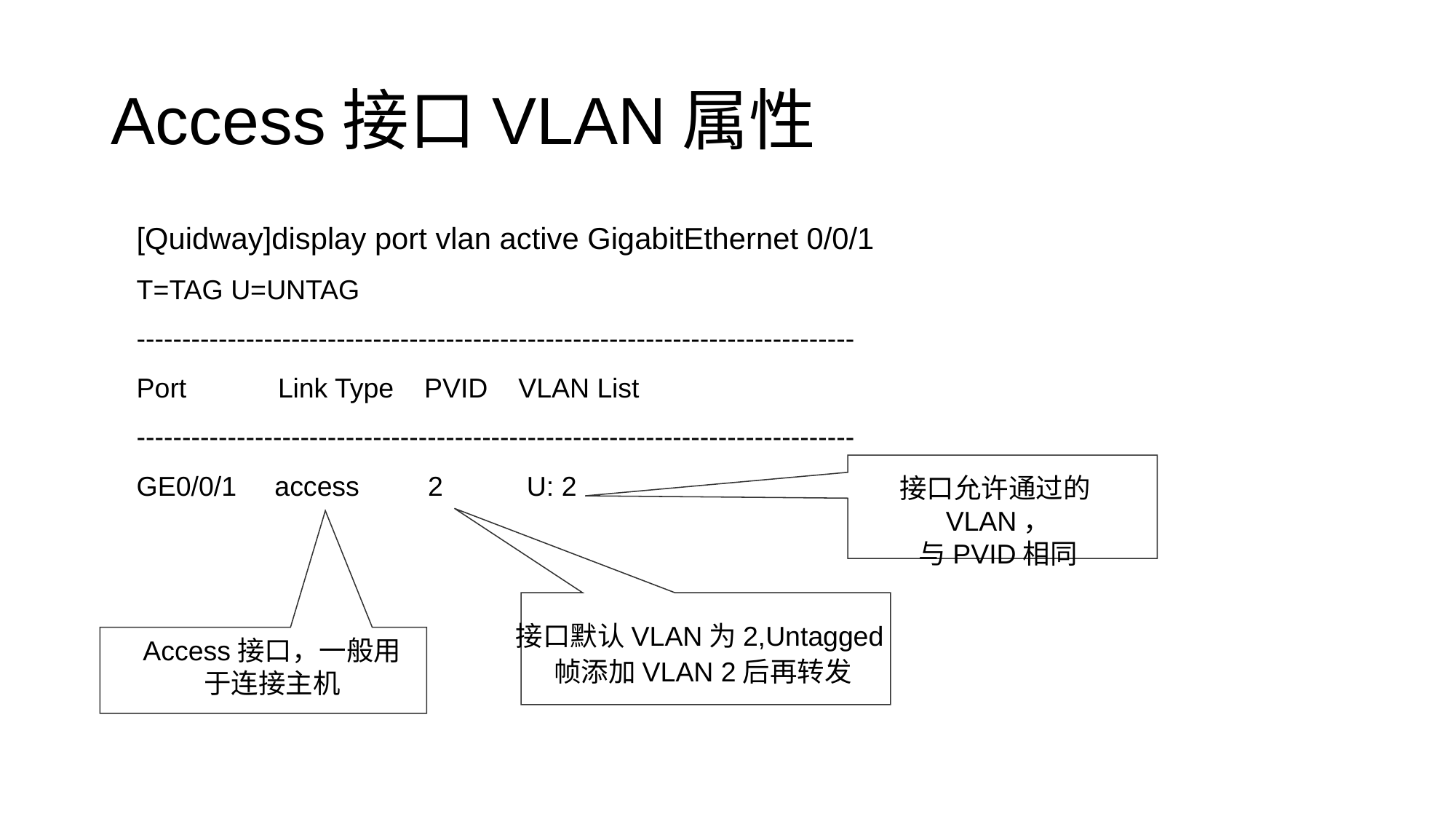

# Access接口VLAN属性

[Quidway]display port vlan active GigabitEthernet 0/0/1
T=TAG U=UNTAG
-------------------------------------------------------------------------------
Port            Link Type    PVID    VLAN List
-------------------------------------------------------------------------------
GE0/0/1     access         2           U: 2

接口允许通过的VLAN，
与PVID相同

接口默认VLAN为2,Untagged帧添加VLAN 2后再转发

Access接口，一般用
于连接主机